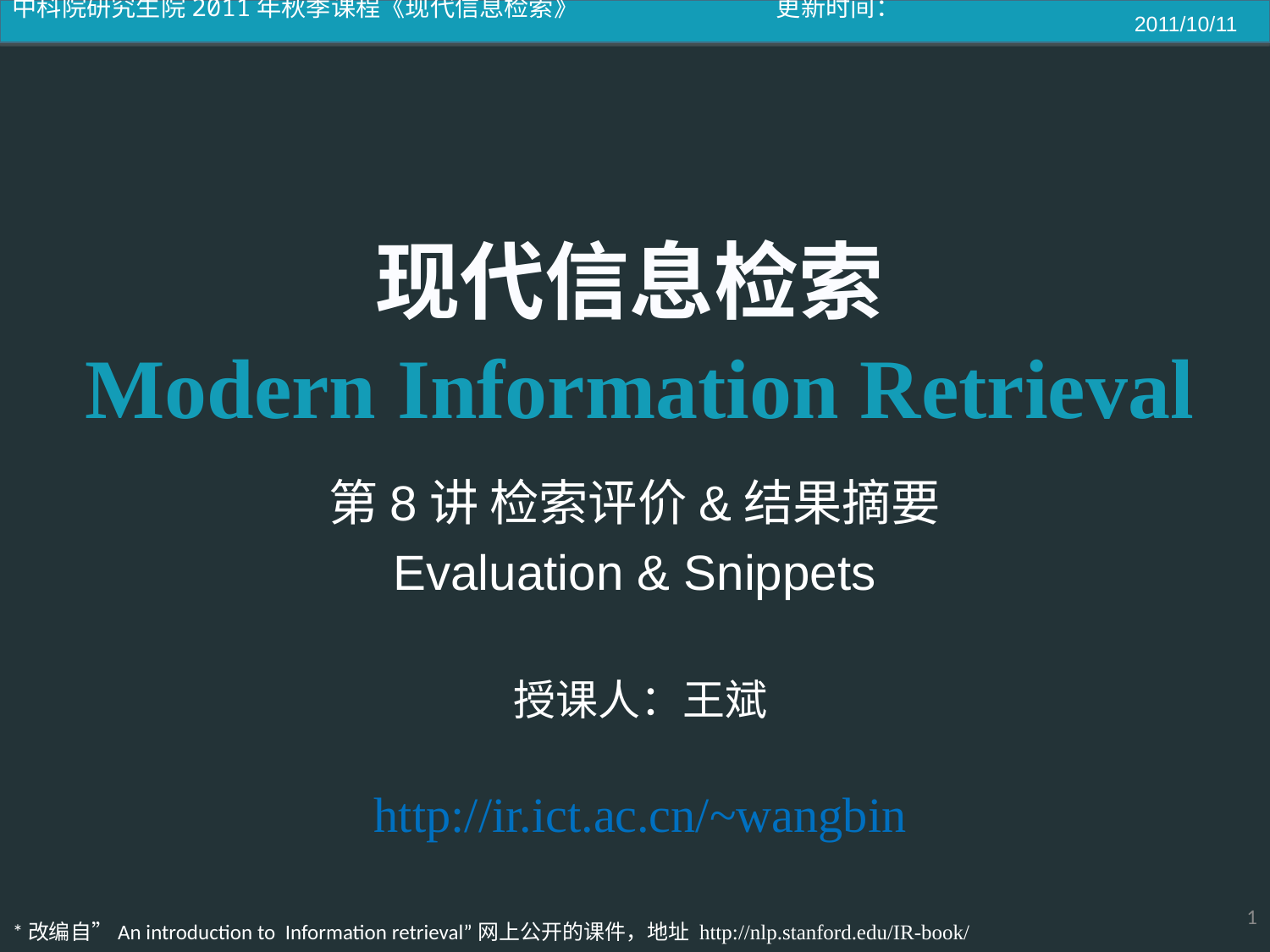

2011/10/11
第8讲 检索评价&结果摘要
Evaluation & Snippets
1